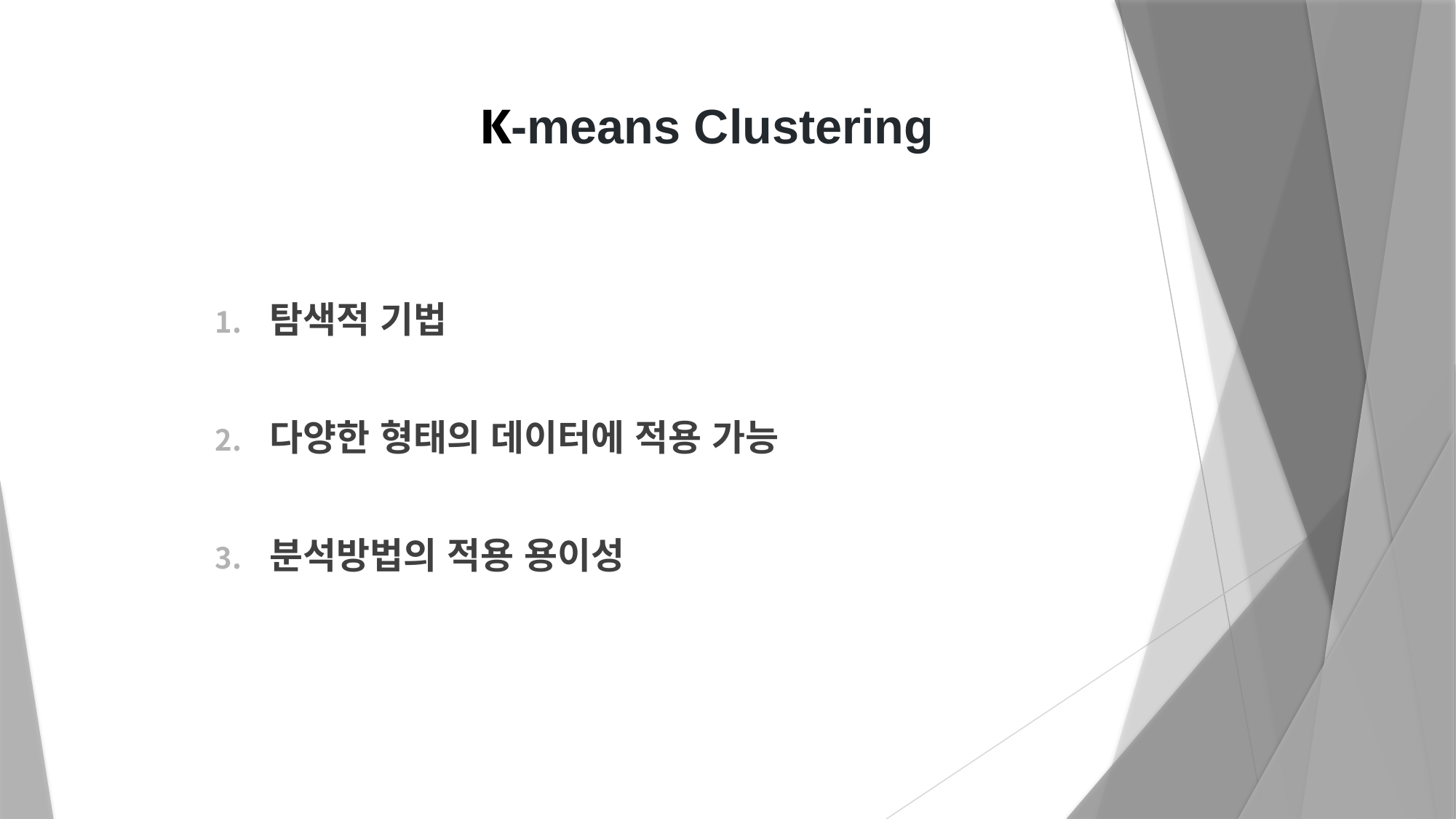

# K-means Clustering
탐색적 기법

다양한 형태의 데이터에 적용 가능

분석방법의 적용 용이성